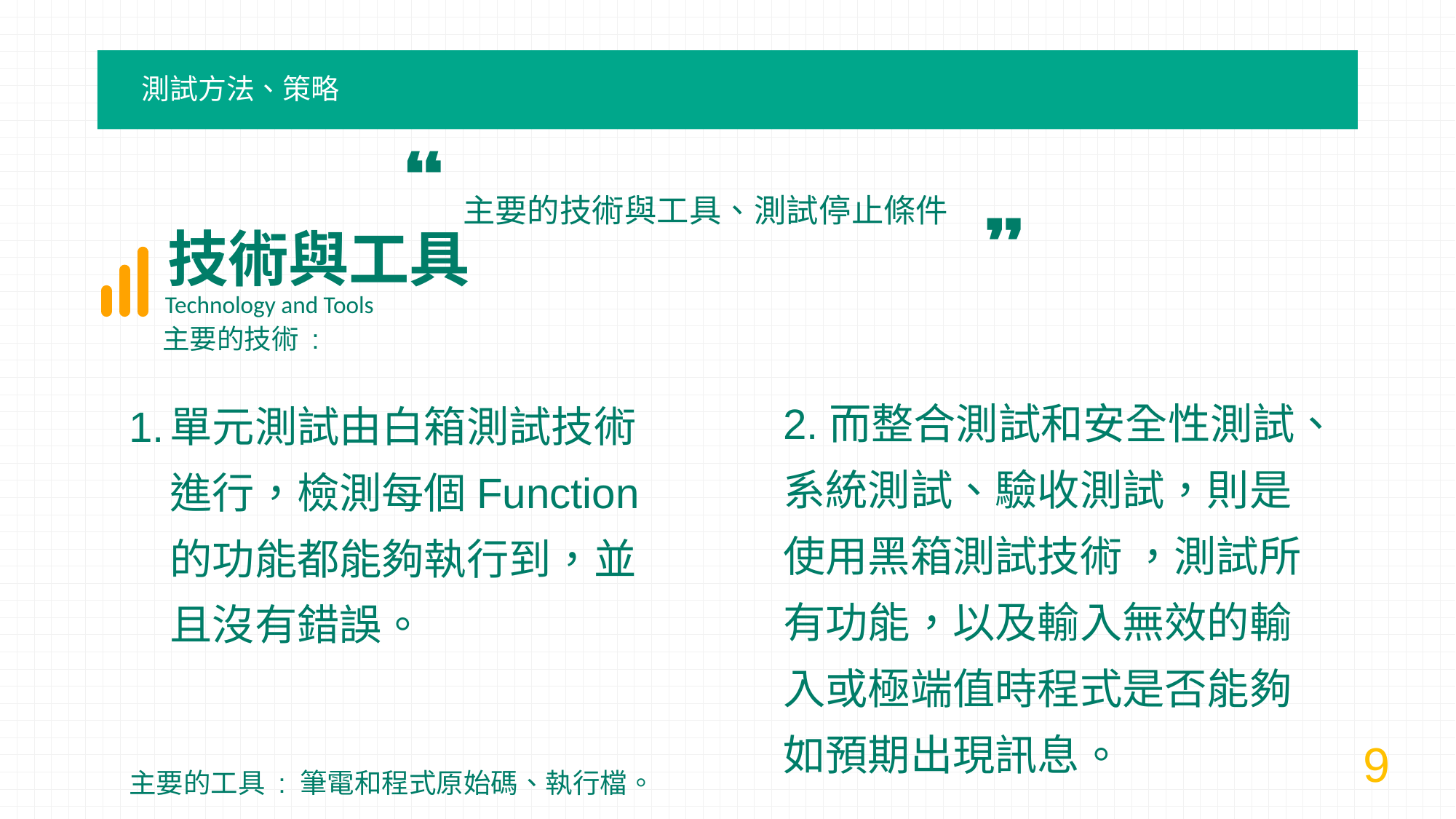

測試方法、策略
“
主要的技術與工具、測試停止條件
”
技術與工具
Technology and Tools
2.而整合測試和安全性測試、系統測試、驗收測試，則是使用黑箱測試技術 ，測試所有功能，以及輸入無效的輸入或極端值時程式是否能夠如預期出現訊息。

主要的技術 :

單元測試由白箱測試技術進行，檢測每個Function的功能都能夠執行到，並且沒有錯誤。
9
主要的工具 : 筆電和程式原始碼、執行檔。